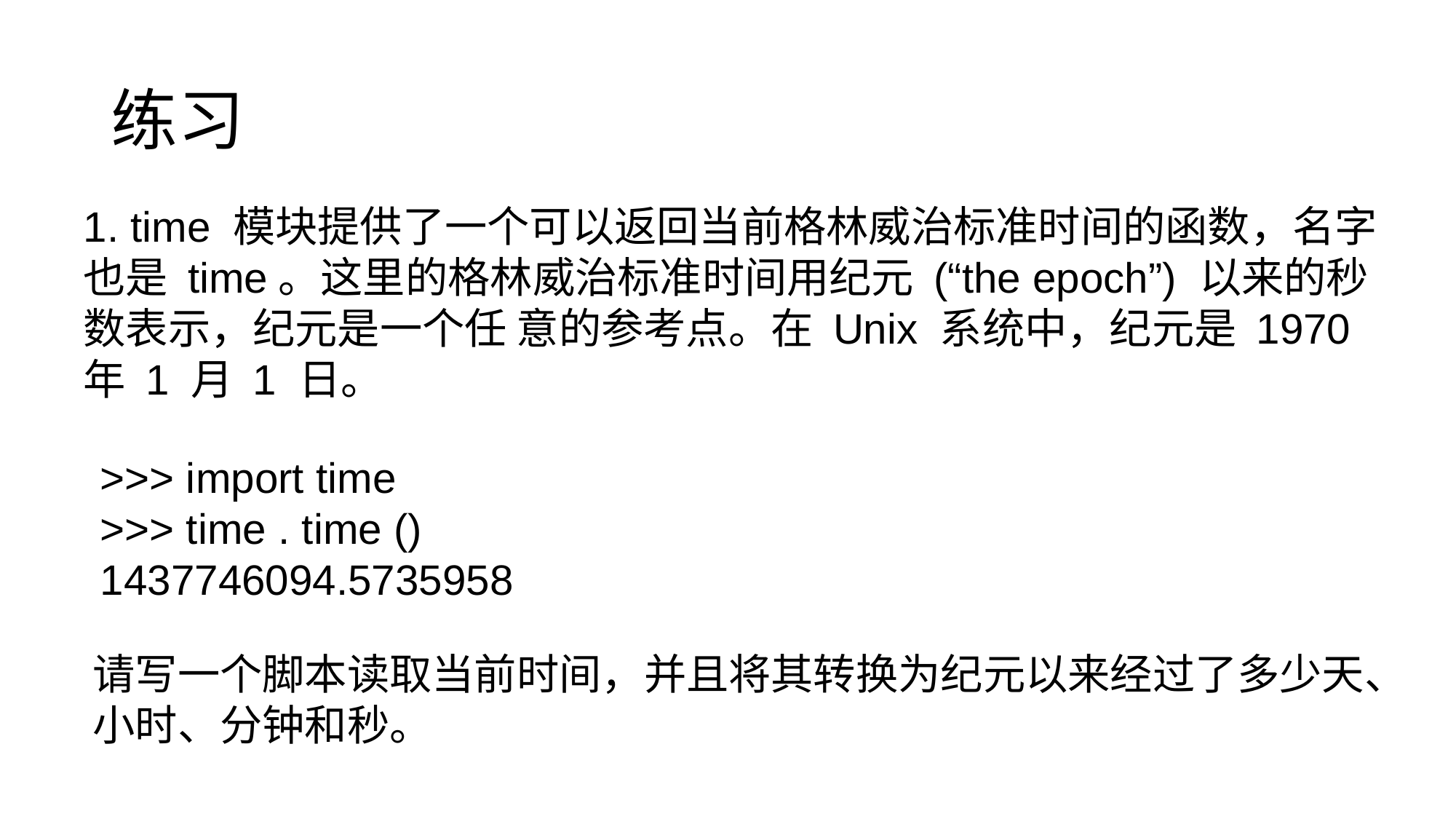

# 练习
1. time 模块提供了一个可以返回当前格林威治标准时间的函数，名字也是 time。这里的格林威治标准时间用纪元 (“the epoch”) 以来的秒数表示，纪元是一个任 意的参考点。在 Unix 系统中，纪元是 1970 年 1 月 1 日。
>>> import time
>>> time . time ()
1437746094.5735958
请写一个脚本读取当前时间，并且将其转换为纪元以来经过了多少天、小时、分钟和秒。